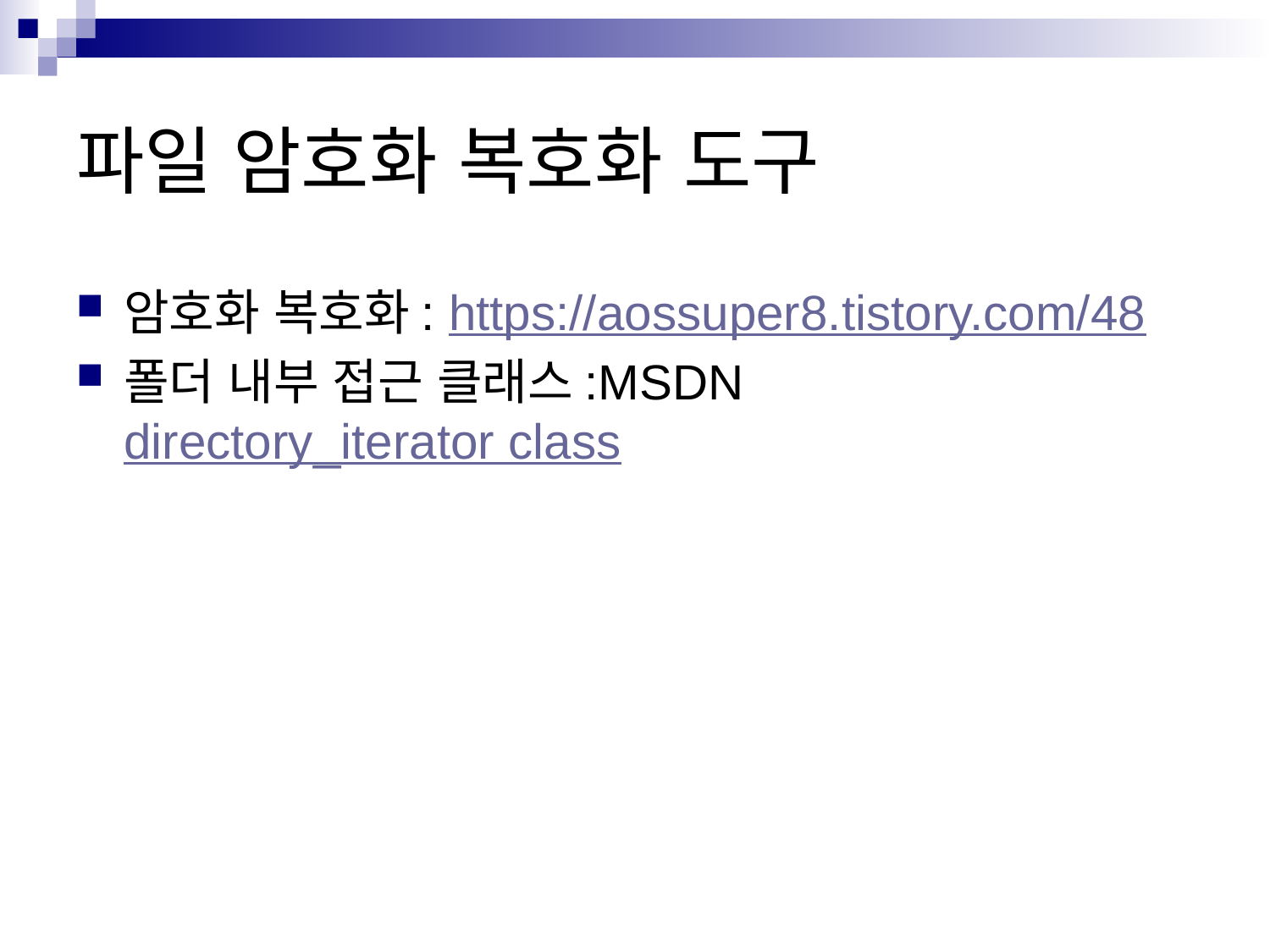

# 파일 암호화 복호화 도구
암호화 복호화: https://aossuper8.tistory.com/48
폴더 내부 접근 클래스:MSDN directory_iterator class